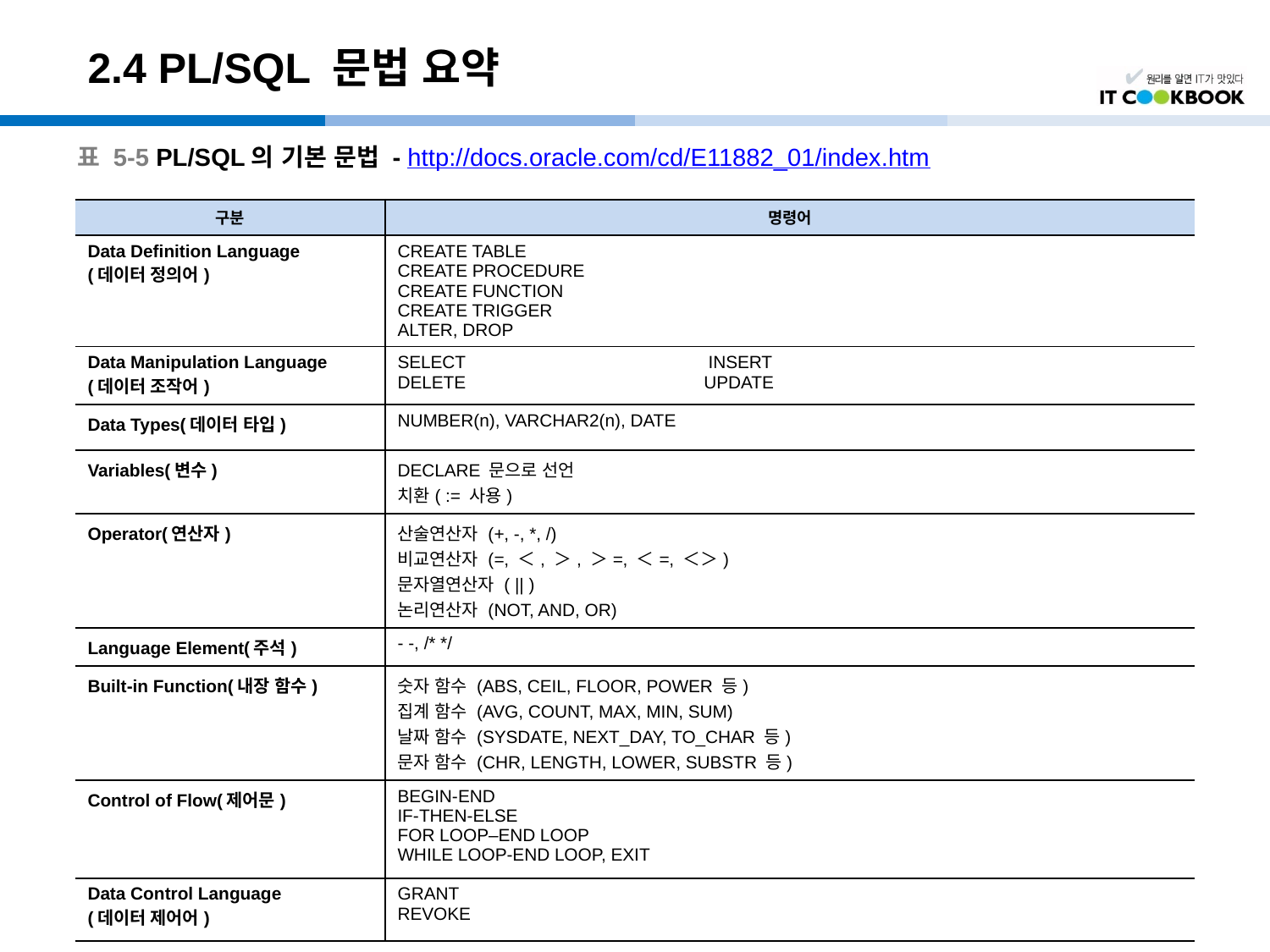

# 2.4 PL/SQL 문법 요약
표 5-5 PL/SQL의 기본 문법 - http://docs.oracle.com/cd/E11882_01/index.htm

| 구분 | 명령어 |
| --- | --- |
| Data Definition Language (데이터 정의어) | CREATE TABLE CREATE PROCEDURE CREATE FUNCTION CREATE TRIGGER ALTER, DROP |
| Data Manipulation Language (데이터 조작어) | SELECT INSERT DELETE UPDATE |
| Data Types(데이터 타입) | NUMBER(n), VARCHAR2(n), DATE |
| Variables(변수) | DECLARE 문으로 선언 치환( := 사용) |
| Operator(연산자) | 산술연산자 (+, -, \*, /) 비교연산자 (=, ＜, ＞, ＞=, ＜=, ＜＞) 문자열연산자 ( || ) 논리연산자 (NOT, AND, OR) |
| Language Element(주석) | - -, /\* \*/ |
| Built-in Function(내장 함수) | 숫자 함수 (ABS, CEIL, FLOOR, POWER 등) 집계 함수 (AVG, COUNT, MAX, MIN, SUM) 날짜 함수 (SYSDATE, NEXT\_DAY, TO\_CHAR 등) 문자 함수 (CHR, LENGTH, LOWER, SUBSTR 등) |
| Control of Flow(제어문) | BEGIN-END IF-THEN-ELSE FOR LOOP–END LOOP WHILE LOOP-END LOOP, EXIT |
| Data Control Language (데이터 제어어) | GRANT REVOKE |